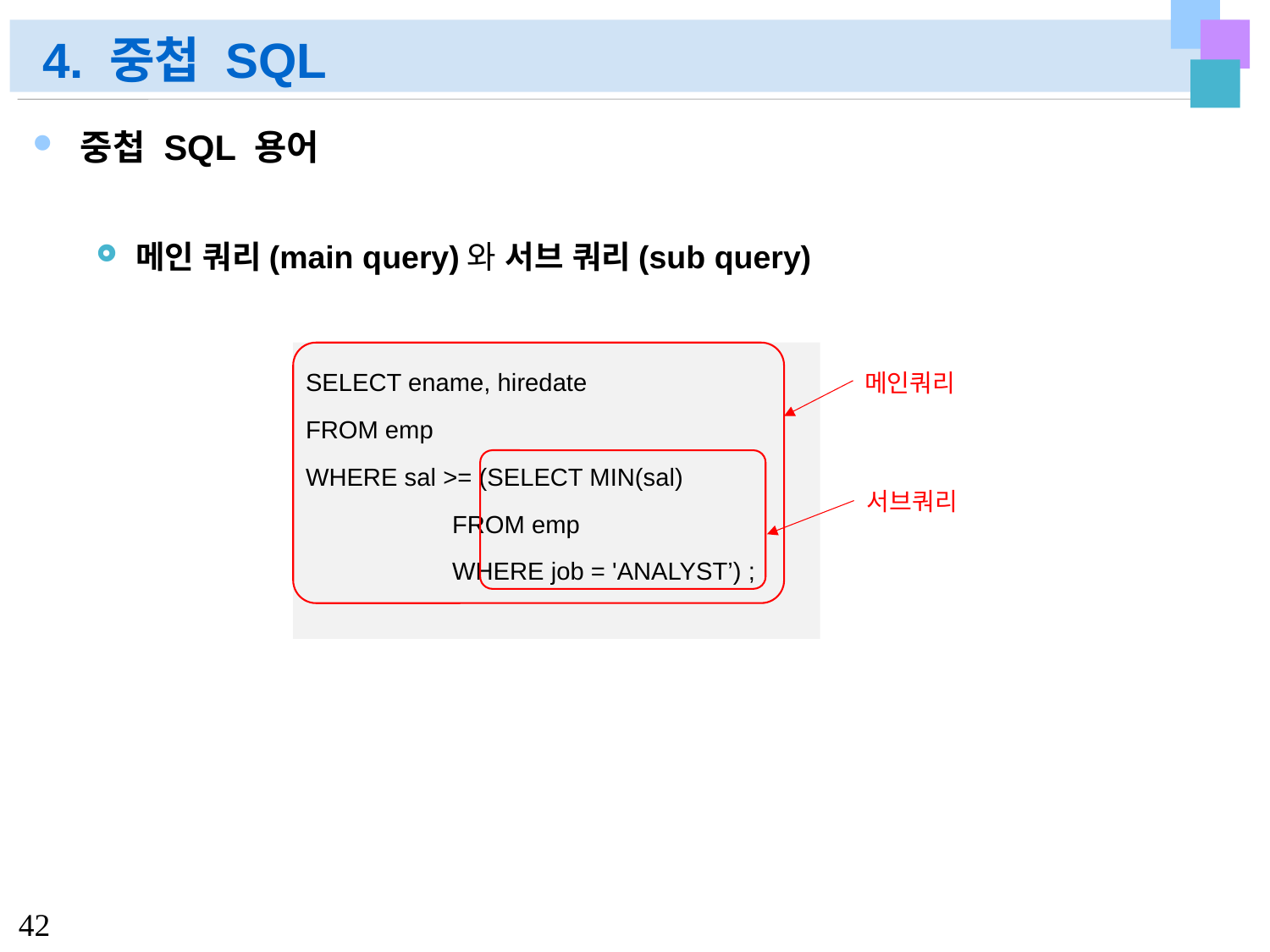

# 4. 중첩 SQL
중첩 SQL 용어

메인 쿼리(main query)와 서브 쿼리(sub query)

SELECT ename, hiredate
FROM emp
WHERE sal >= (SELECT MIN(sal)
                     FROM emp
                     WHERE job = 'ANALYST’) ;

메인쿼리

서브쿼리